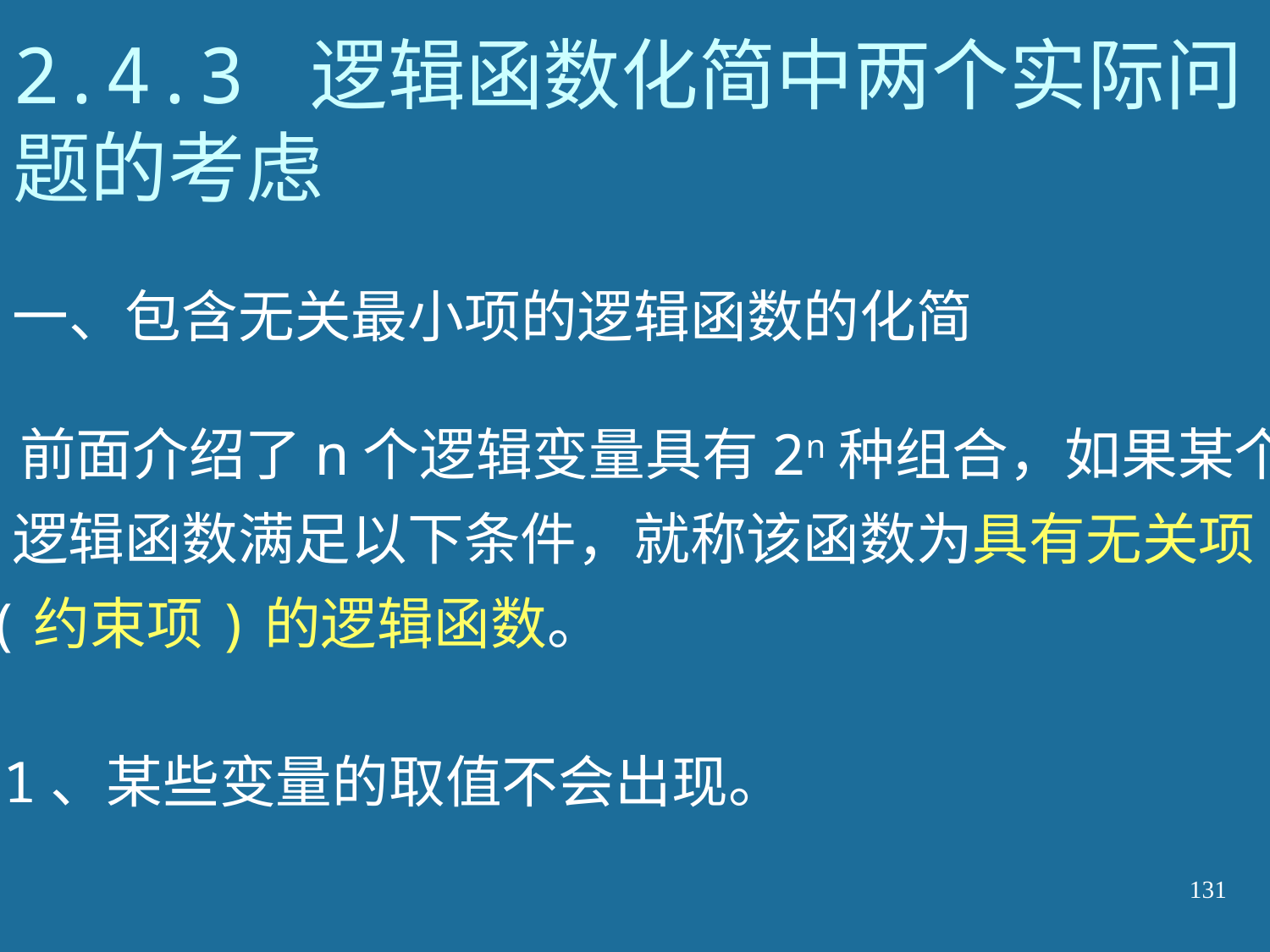

# 2.4.3 逻辑函数化简中两个实际问题的考虑
一、包含无关最小项的逻辑函数的化简
前面介绍了n个逻辑变量具有2n种组合，如果某个
逻辑函数满足以下条件，就称该函数为具有无关项
(约束项)的逻辑函数。
1、某些变量的取值不会出现。
131